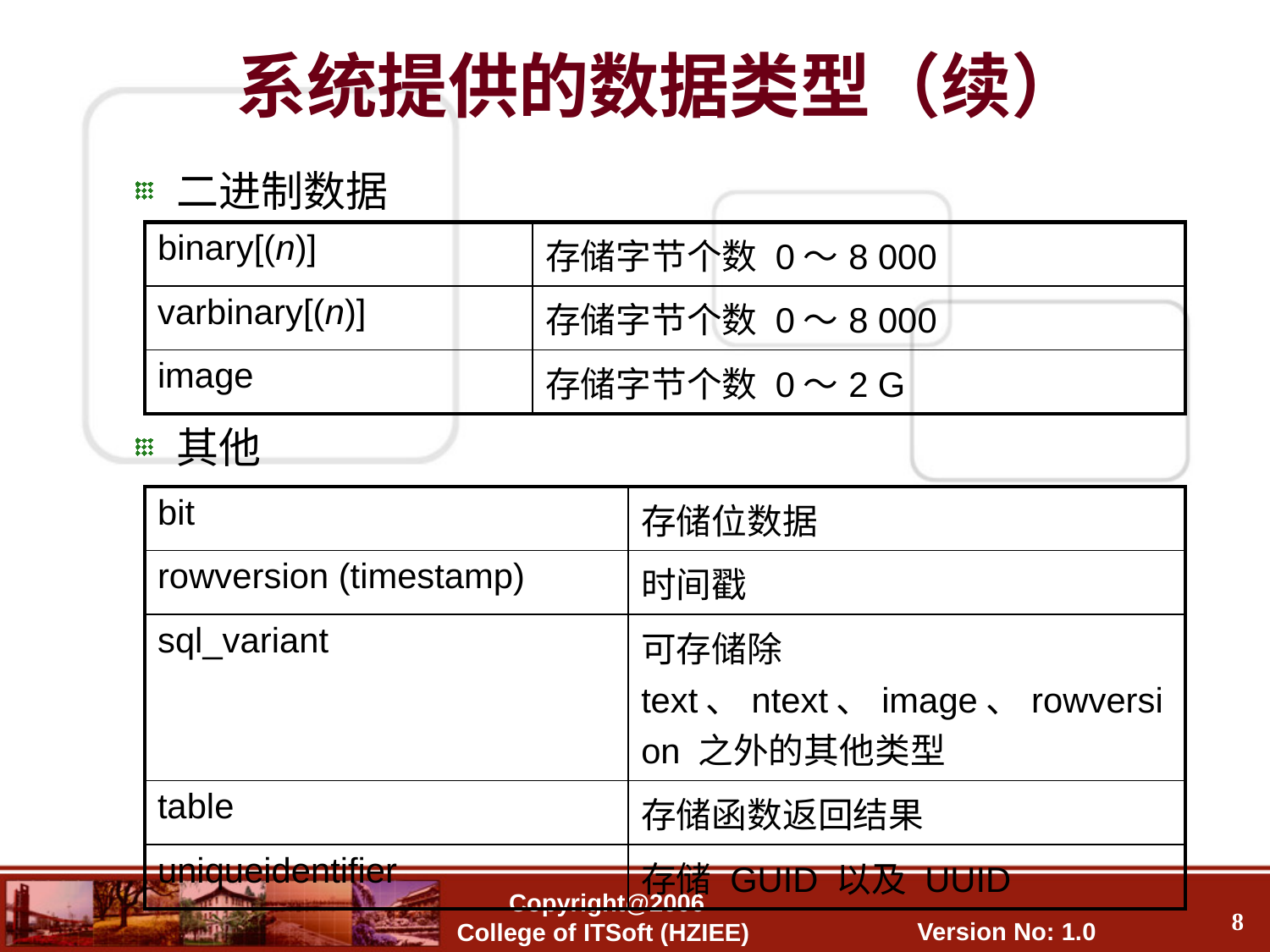

系统提供的数据类型（续）
二进制数据

其他
| binary[(n)] | 存储字节个数 0～8 000 |
| --- | --- |
| varbinary[(n)] | 存储字节个数 0～8 000 |
| image | 存储字节个数 0～2 G |
| bit | 存储位数据 |
| --- | --- |
| rowversion (timestamp) | 时间戳 |
| sql\_variant | 可存储除 text、ntext、image、rowversion 之外的其他类型 |
| table | 存储函数返回结果 |
| uniqueidentifier | 存储 GUID 以及 UUID |